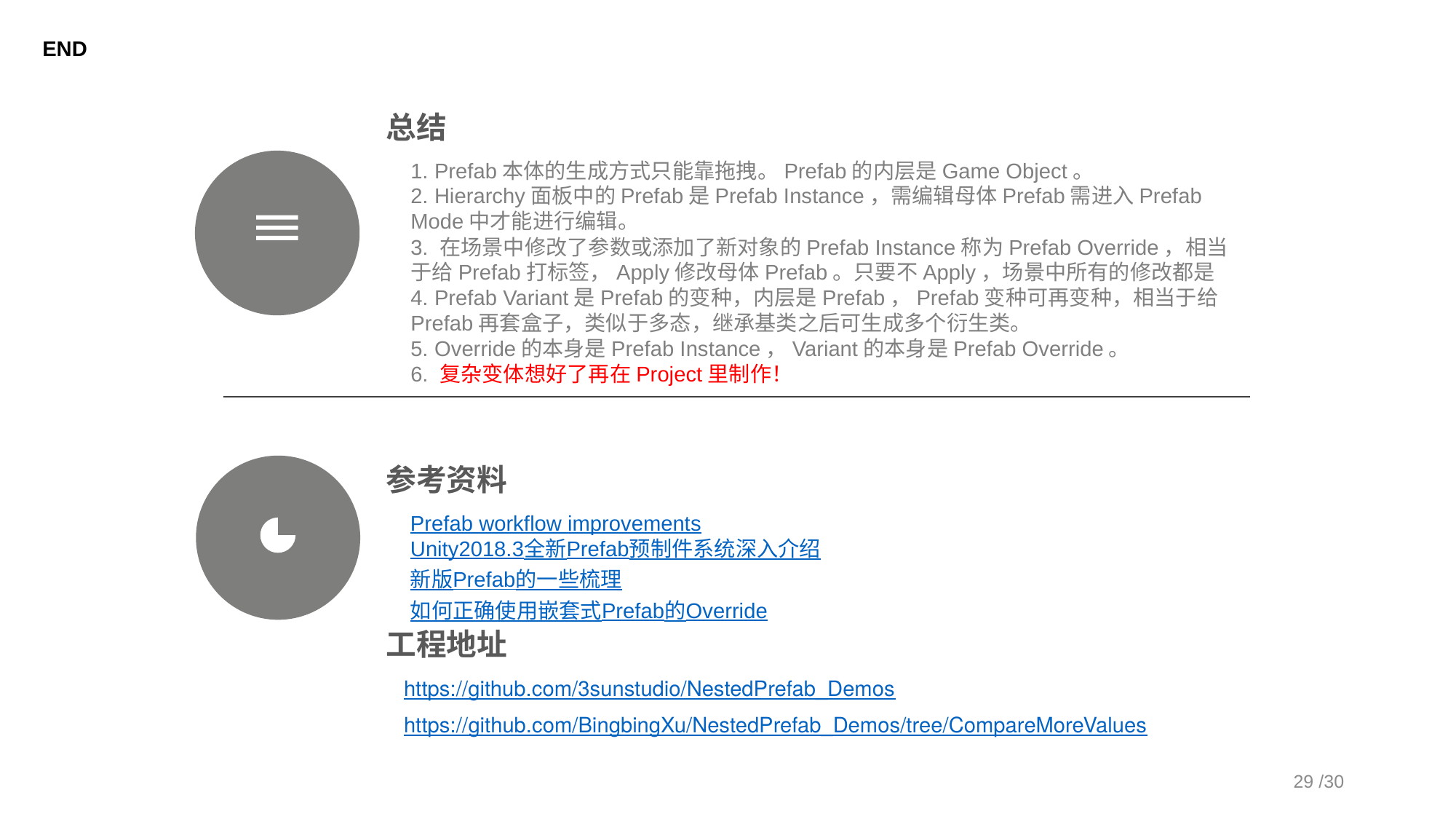

END
总结
1. Prefab本体的生成方式只能靠拖拽。Prefab的内层是Game Object。
2. Hierarchy面板中的Prefab是Prefab Instance，需编辑母体Prefab需进入Prefab Mode中才能进行编辑。
3. 在场景中修改了参数或添加了新对象的Prefab Instance称为Prefab Override，相当于给Prefab打标签，Apply修改母体Prefab。只要不Apply，场景中所有的修改都是
4. Prefab Variant是Prefab的变种，内层是Prefab，Prefab变种可再变种，相当于给Prefab再套盒子，类似于多态，继承基类之后可生成多个衍生类。
5. Override的本身是Prefab Instance，Variant的本身是Prefab Override。
6. 复杂变体想好了再在Project里制作！

参考资料
Prefab workflow improvements
Unity2018.3全新Prefab预制件系统深入介绍
新版Prefab的一些梳理
如何正确使用嵌套式Prefab的Override

工程地址
https://github.com/3sunstudio/NestedPrefab_Demos
https://github.com/BingbingXu/NestedPrefab_Demos/tree/CompareMoreValues

29 /30